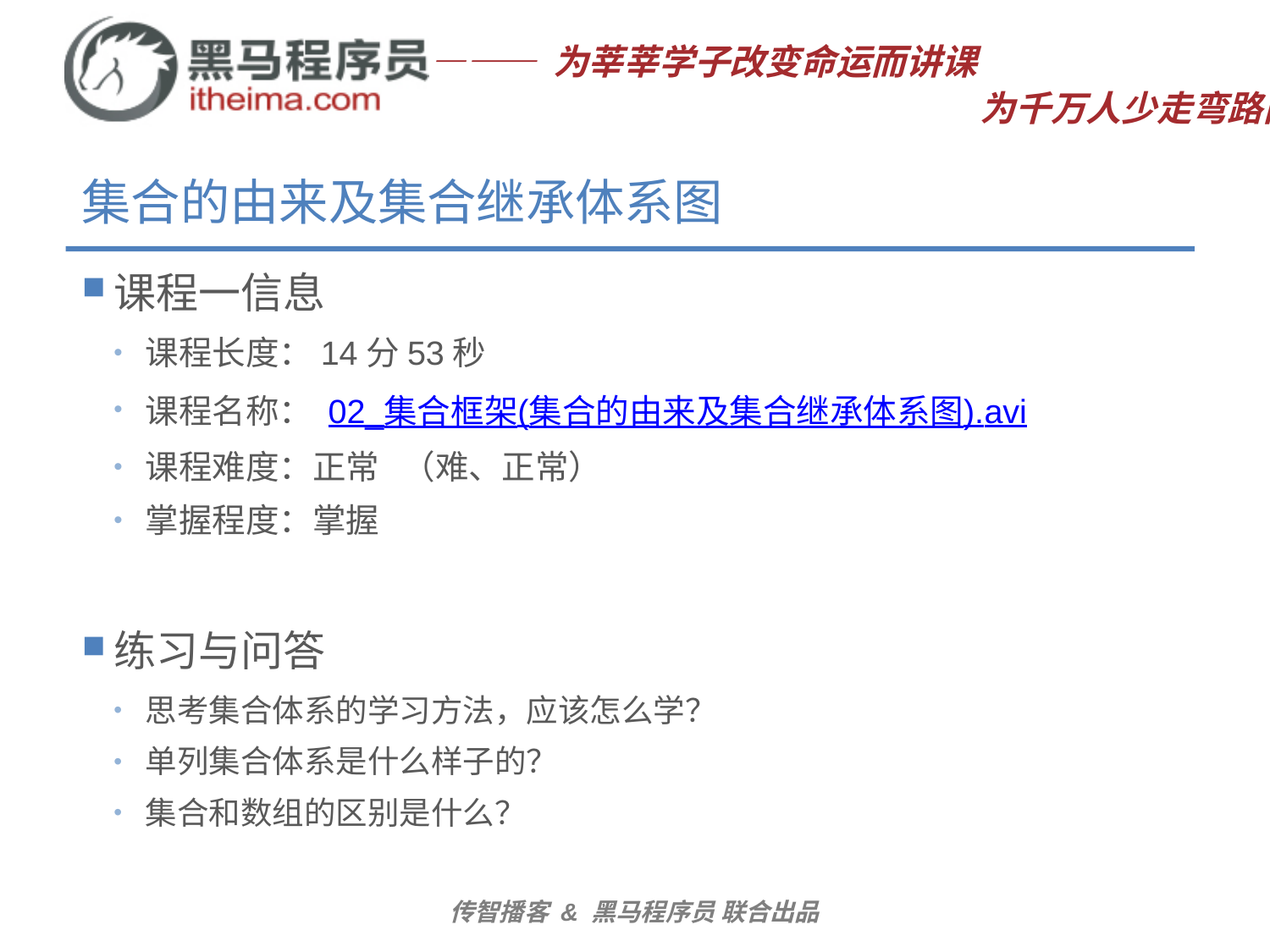

# 集合的由来及集合继承体系图
课程一信息
课程长度：14分53秒
课程名称： 02_集合框架(集合的由来及集合继承体系图).avi
课程难度：正常   （难、正常）
掌握程度：掌握

练习与问答
思考集合体系的学习方法，应该怎么学？
单列集合体系是什么样子的？
集合和数组的区别是什么？